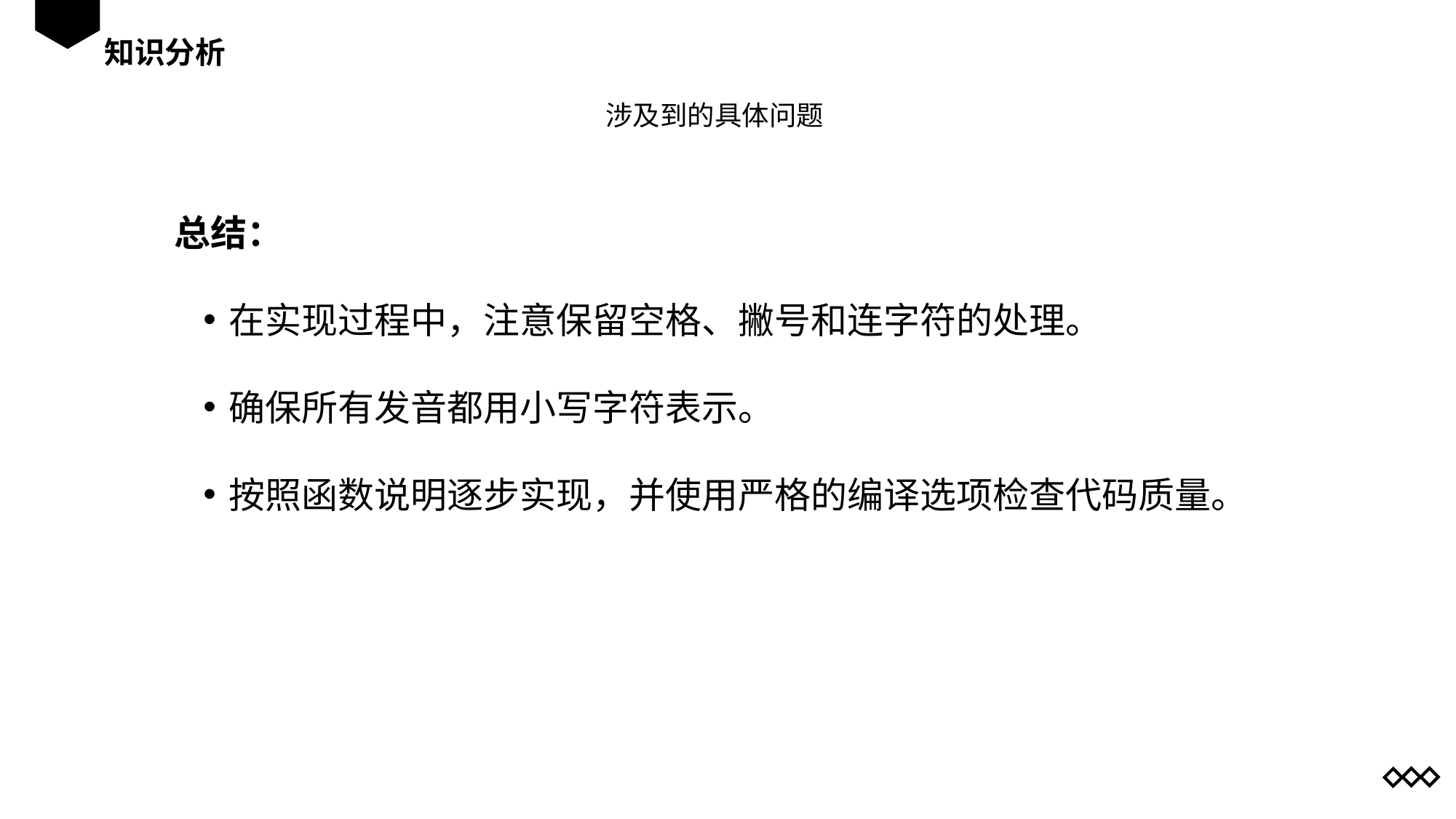

知识分析
涉及到的具体问题
总结：

在实现过程中，注意保留空格、撇号和连字符的处理。

确保所有发音都用小写字符表示。

按照函数说明逐步实现，并使用严格的编译选项检查代码质量。